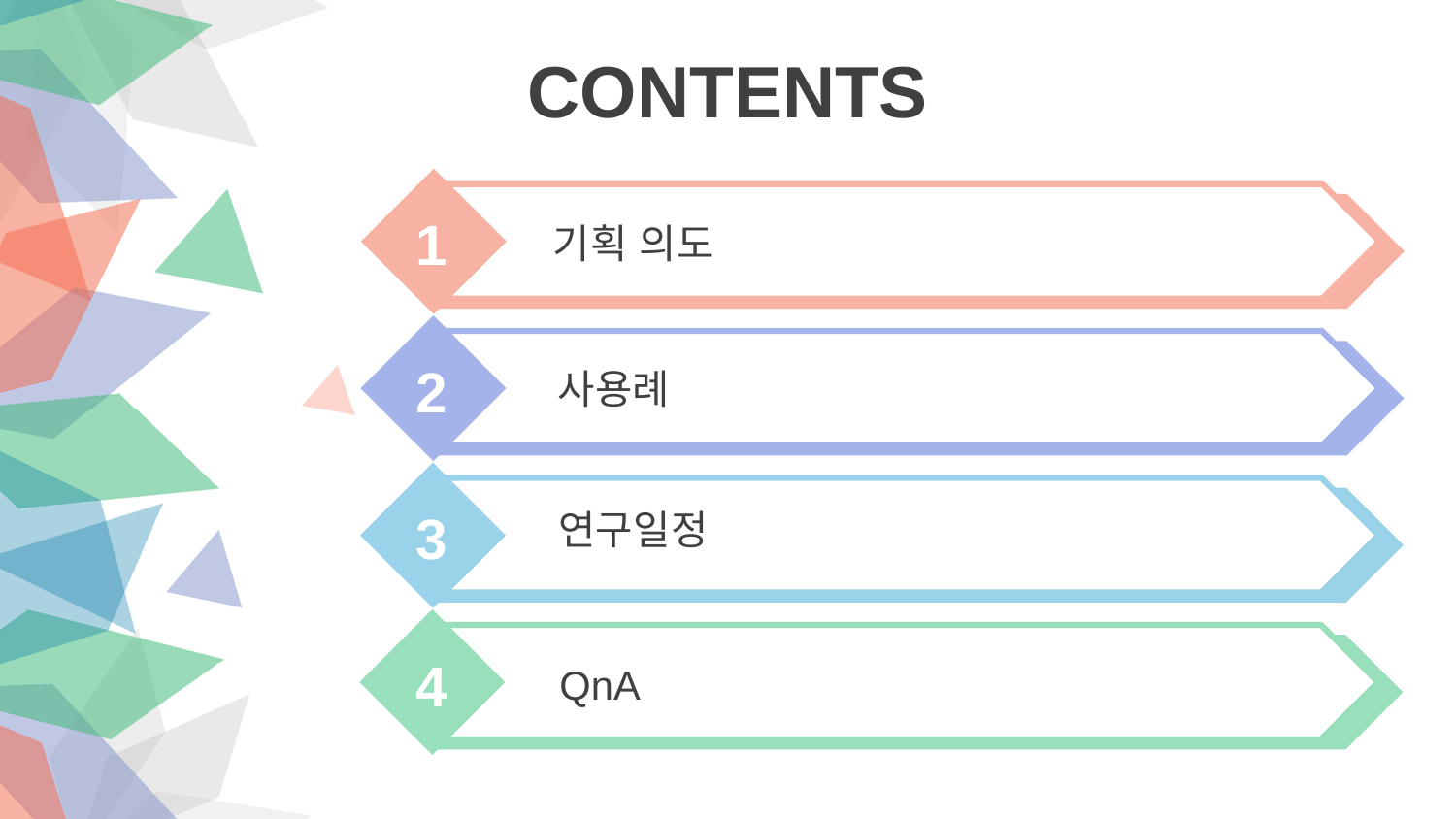

CONTENTS

1
기획 의도

2
사용례

3
연구일정

4
QnA